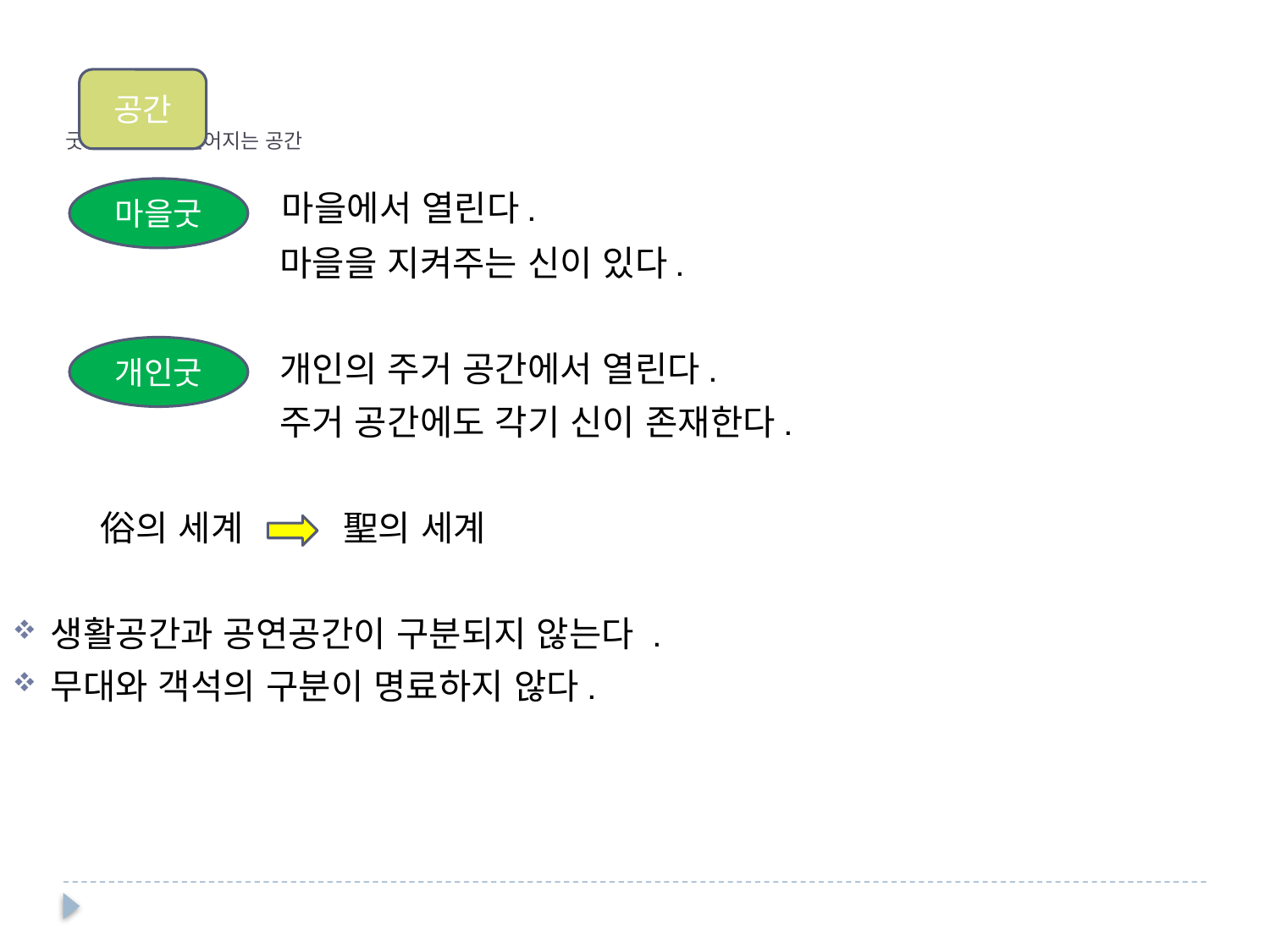

굿 ‘판’ – 굿이 벌어지는 공간
공간
                    마을에서 열린다.
                          마을을 지켜주는 신이 있다.

                          개인의 주거 공간에서 열린다.
                          주거 공간에도 각기 신이 존재한다.

        俗의 세계          聖의 세계

생활공간과 공연공간이 구분되지 않는다 .
무대와 객석의 구분이 명료하지 않다.

마을굿
개인굿